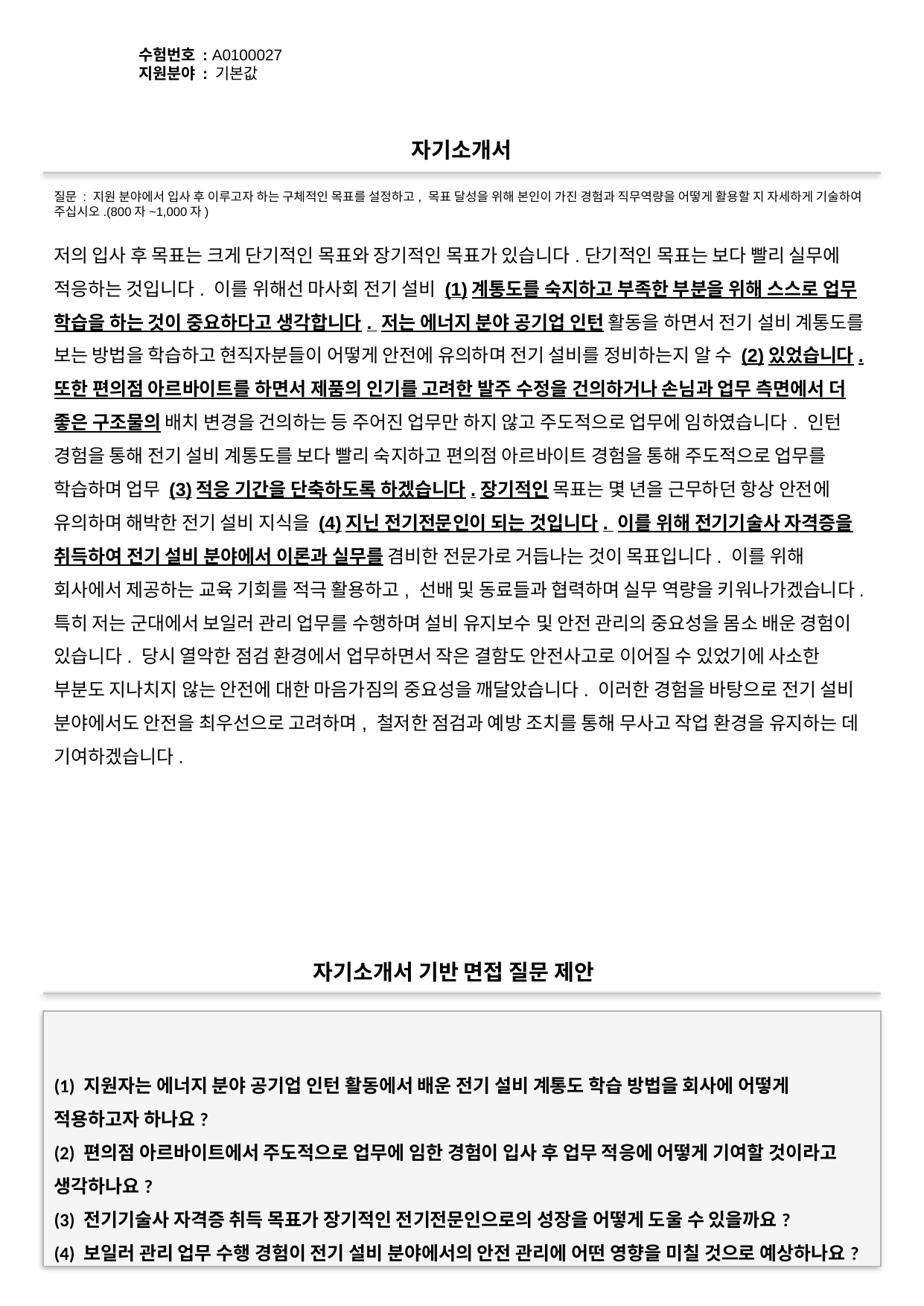

수험번호 : A0100027
지원분야 : 기본값
#

자기소개서

질문 : 지원 분야에서 입사 후 이루고자 하는 구체적인 목표를 설정하고, 목표 달성을 위해 본인이 가진 경험과 직무역량을 어떻게 활용할 지 자세하게 기술하여 주십시오.(800자~1,000자)

저의 입사 후 목표는 크게 단기적인 목표와 장기적인 목표가 있습니다.단기적인 목표는 보다 빨리 실무에 적응하는 것입니다. 이를 위해선 마사회 전기 설비 (1)계통도를 숙지하고 부족한 부분을 위해 스스로 업무 학습을 하는 것이 중요하다고 생각합니다. 저는 에너지 분야 공기업 인턴 활동을 하면서 전기 설비 계통도를 보는 방법을 학습하고 현직자분들이 어떻게 안전에 유의하며 전기 설비를 정비하는지 알 수 (2)있었습니다. 또한 편의점 아르바이트를 하면서 제품의 인기를 고려한 발주 수정을 건의하거나 손님과 업무 측면에서 더 좋은 구조물의 배치 변경을 건의하는 등 주어진 업무만 하지 않고 주도적으로 업무에 임하였습니다. 인턴 경험을 통해 전기 설비 계통도를 보다 빨리 숙지하고 편의점 아르바이트 경험을 통해 주도적으로 업무를 학습하며 업무 (3)적응 기간을 단축하도록 하겠습니다.장기적인 목표는 몇 년을 근무하던 항상 안전에 유의하며 해박한 전기 설비 지식을 (4)지닌 전기전문인이 되는 것입니다. 이를 위해 전기기술사 자격증을 취득하여 전기 설비 분야에서 이론과 실무를 겸비한 전문가로 거듭나는 것이 목표입니다. 이를 위해 회사에서 제공하는 교육 기회를 적극 활용하고, 선배 및 동료들과 협력하며 실무 역량을 키워나가겠습니다. 특히 저는 군대에서 보일러 관리 업무를 수행하며 설비 유지보수 및 안전 관리의 중요성을 몸소 배운 경험이 있습니다. 당시 열악한 점검 환경에서 업무하면서 작은 결함도 안전사고로 이어질 수 있었기에 사소한 부분도 지나치지 않는 안전에 대한 마음가짐의 중요성을 깨달았습니다. 이러한 경험을 바탕으로 전기 설비 분야에서도 안전을 최우선으로 고려하며, 철저한 점검과 예방 조치를 통해 무사고 작업 환경을 유지하는 데 기여하겠습니다.

자기소개서 기반 면접 질문 제안

(1) 지원자는 에너지 분야 공기업 인턴 활동에서 배운 전기 설비 계통도 학습 방법을 회사에 어떻게 적용하고자 하나요?
(2) 편의점 아르바이트에서 주도적으로 업무에 임한 경험이 입사 후 업무 적응에 어떻게 기여할 것이라고 생각하나요?
(3) 전기기술사 자격증 취득 목표가 장기적인 전기전문인으로의 성장을 어떻게 도울 수 있을까요?
(4) 보일러 관리 업무 수행 경험이 전기 설비 분야에서의 안전 관리에 어떤 영향을 미칠 것으로 예상하나요?